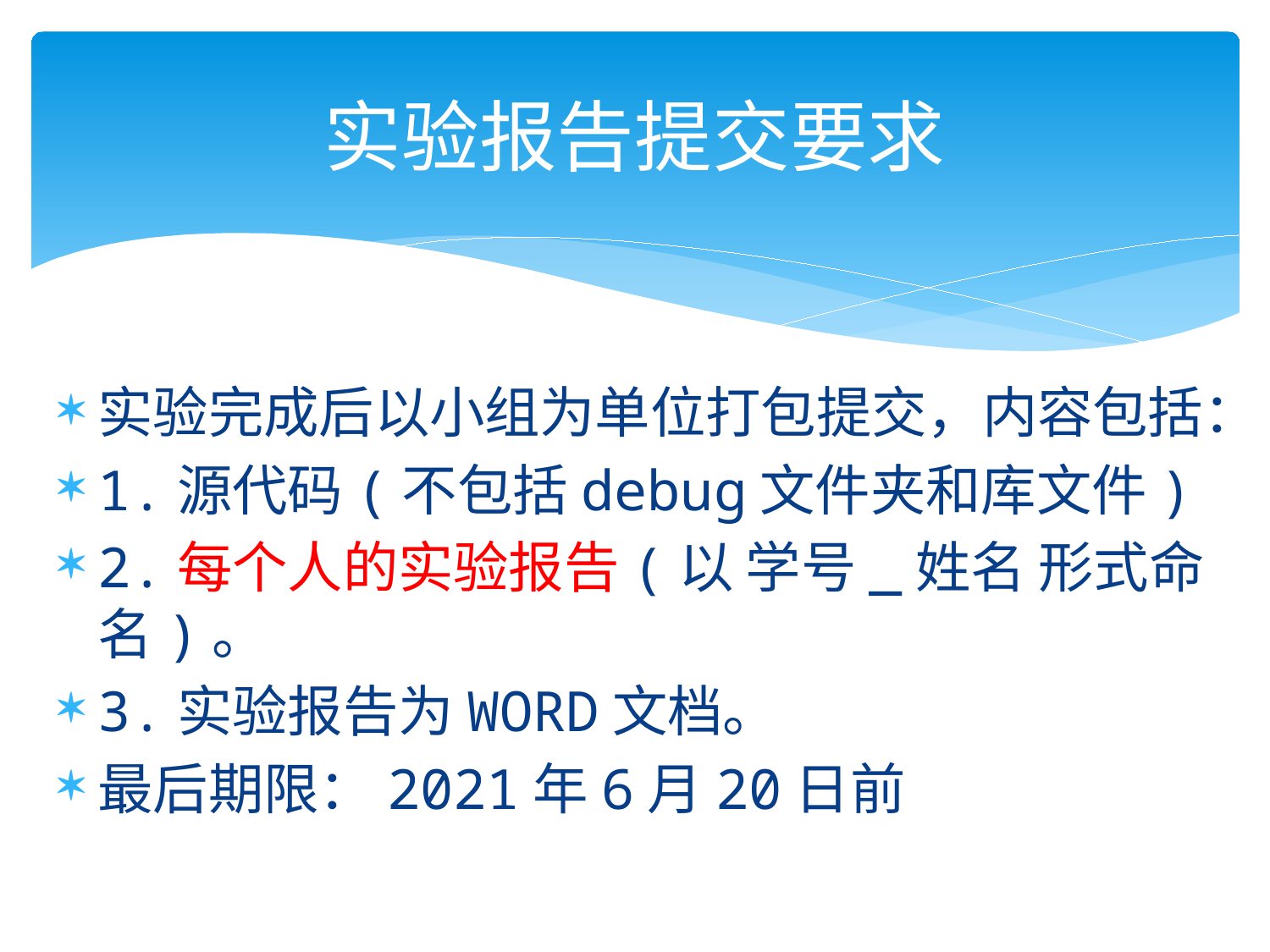

# 实验报告提交要求
实验完成后以小组为单位打包提交，内容包括：
1.源代码(不包括debug文件夹和库文件)
2.每个人的实验报告(以 学号_姓名 形式命名)。
3.实验报告为WORD文档。
最后期限：2021年6月20日前